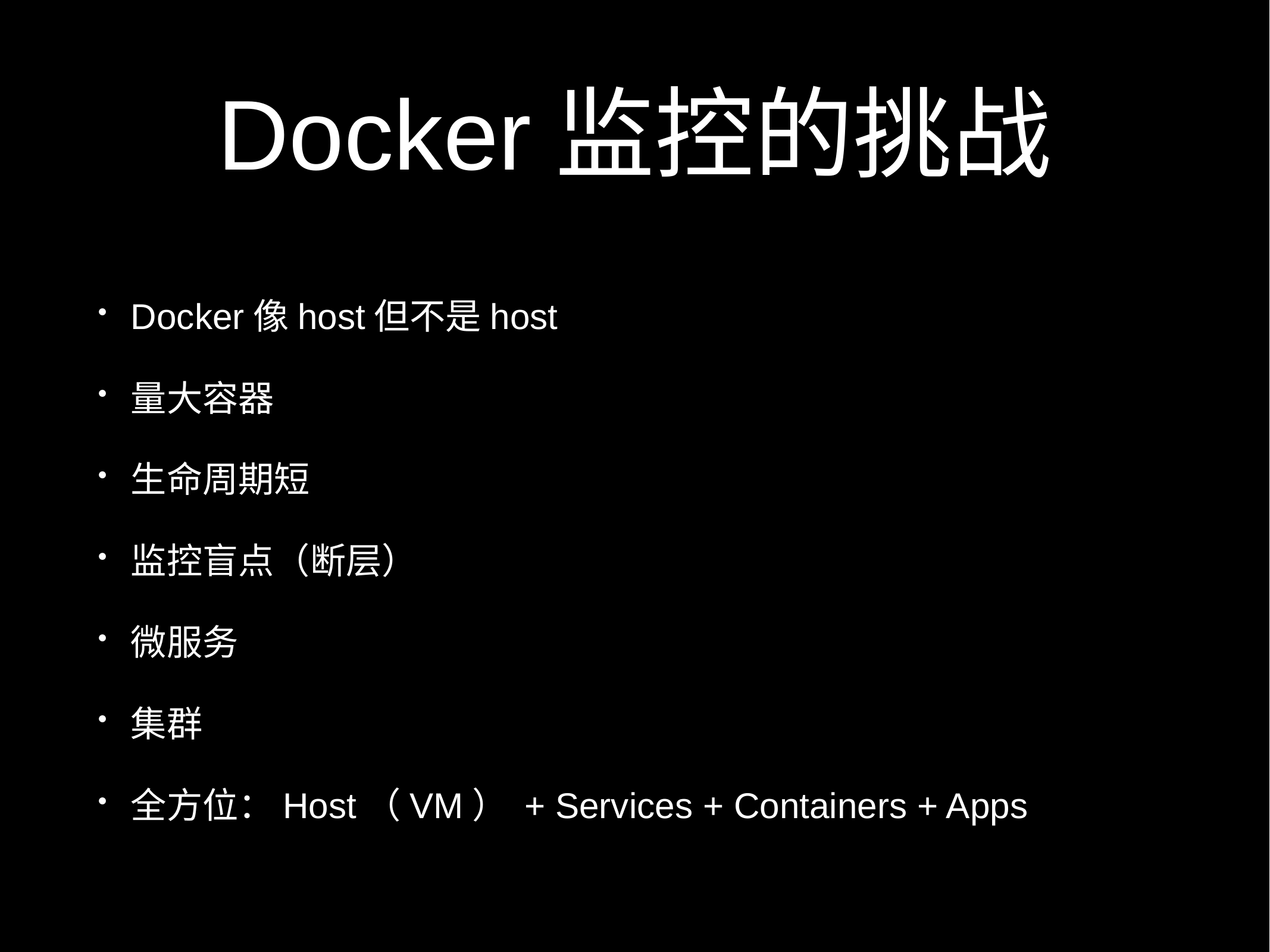

# Docker监控的挑战
Docker像host但不是host
量大容器
生命周期短
监控盲点（断层）
微服务
集群
全方位：Host（VM） + Services + Containers + Apps